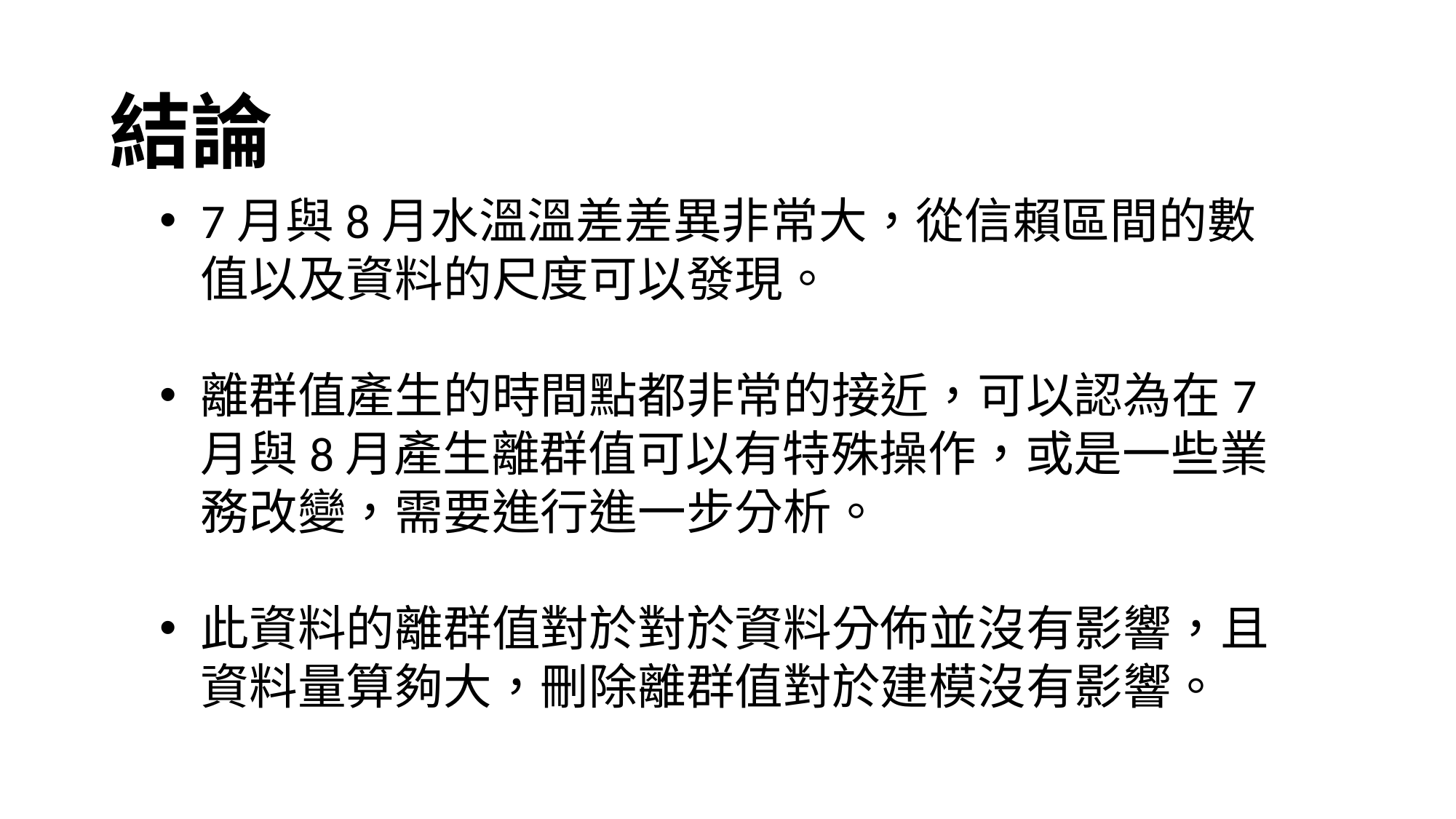

結論
7月與8月水溫溫差差異非常大，從信賴區間的數值以及資料的尺度可以發現。

離群值產生的時間點都非常的接近，可以認為在7月與8月產生離群值可以有特殊操作，或是一些業務改變，需要進行進一步分析。

此資料的離群值對於對於資料分佈並沒有影響，且資料量算夠大，刪除離群值對於建模沒有影響。